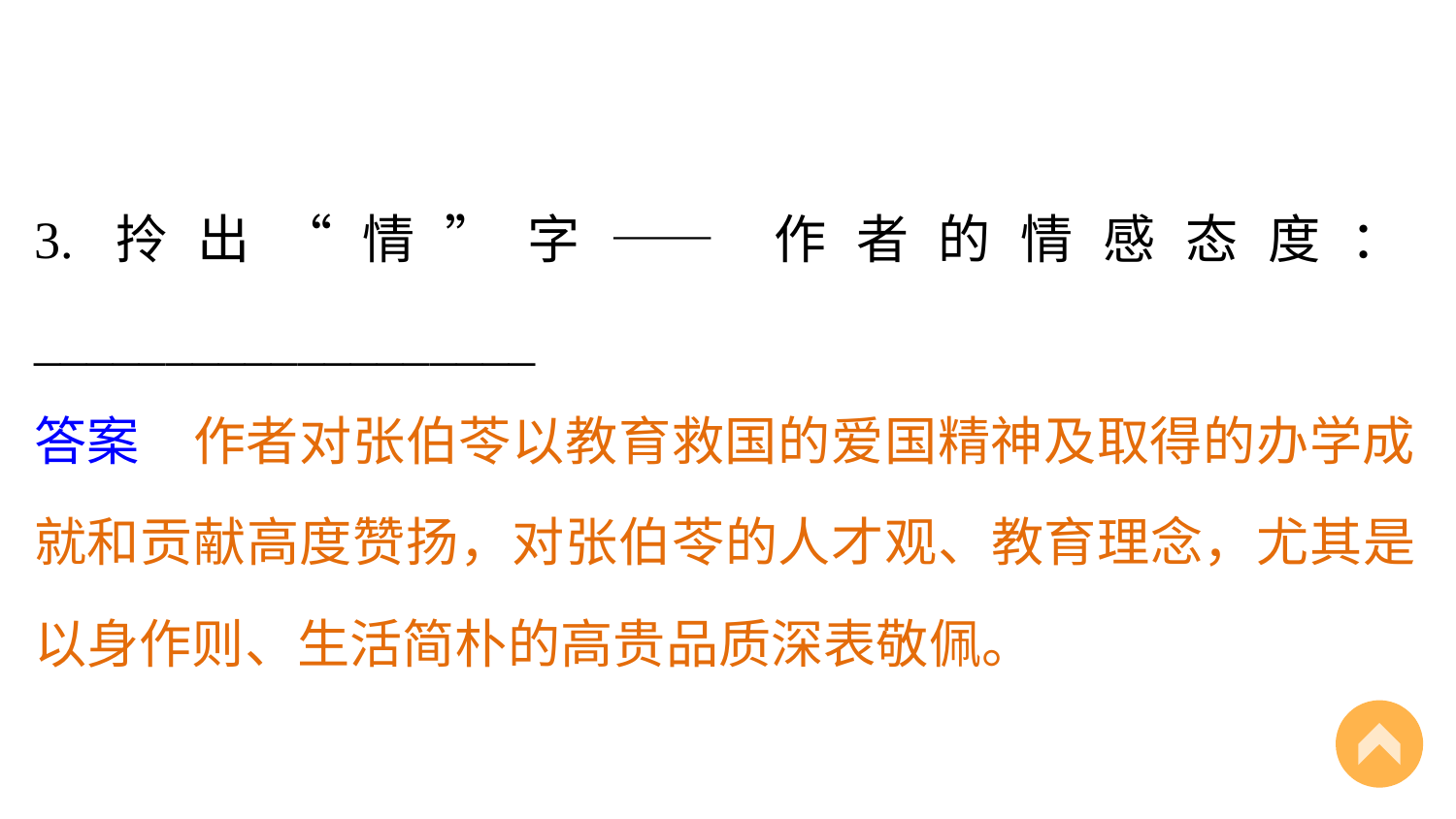

3.拎出“情”字——作者的情感态度：___________________
答案　作者对张伯苓以教育救国的爱国精神及取得的办学成就和贡献高度赞扬，对张伯苓的人才观、教育理念，尤其是以身作则、生活简朴的高贵品质深表敬佩。